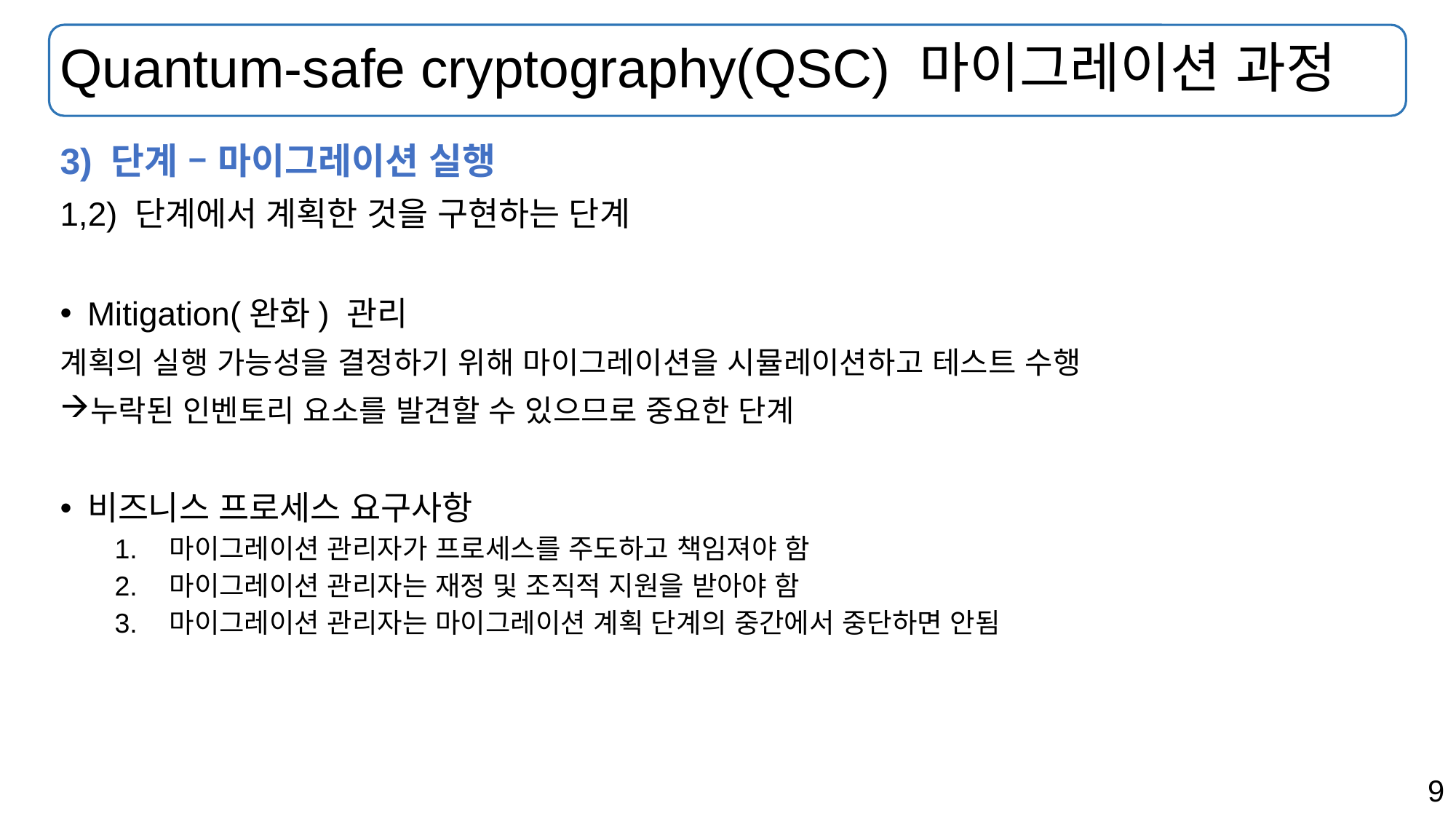

# Quantum-safe cryptography(QSC) 마이그레이션 과정
3) 단계 – 마이그레이션 실행
1,2) 단계에서 계획한 것을 구현하는 단계

Mitigation(완화) 관리
계획의 실행 가능성을 결정하기 위해 마이그레이션을 시뮬레이션하고 테스트 수행
누락된 인벤토리 요소를 발견할 수 있으므로 중요한 단계

비즈니스 프로세스 요구사항
마이그레이션 관리자가 프로세스를 주도하고 책임져야 함
마이그레이션 관리자는 재정 및 조직적 지원을 받아야 함
마이그레이션 관리자는 마이그레이션 계획 단계의 중간에서 중단하면 안됨